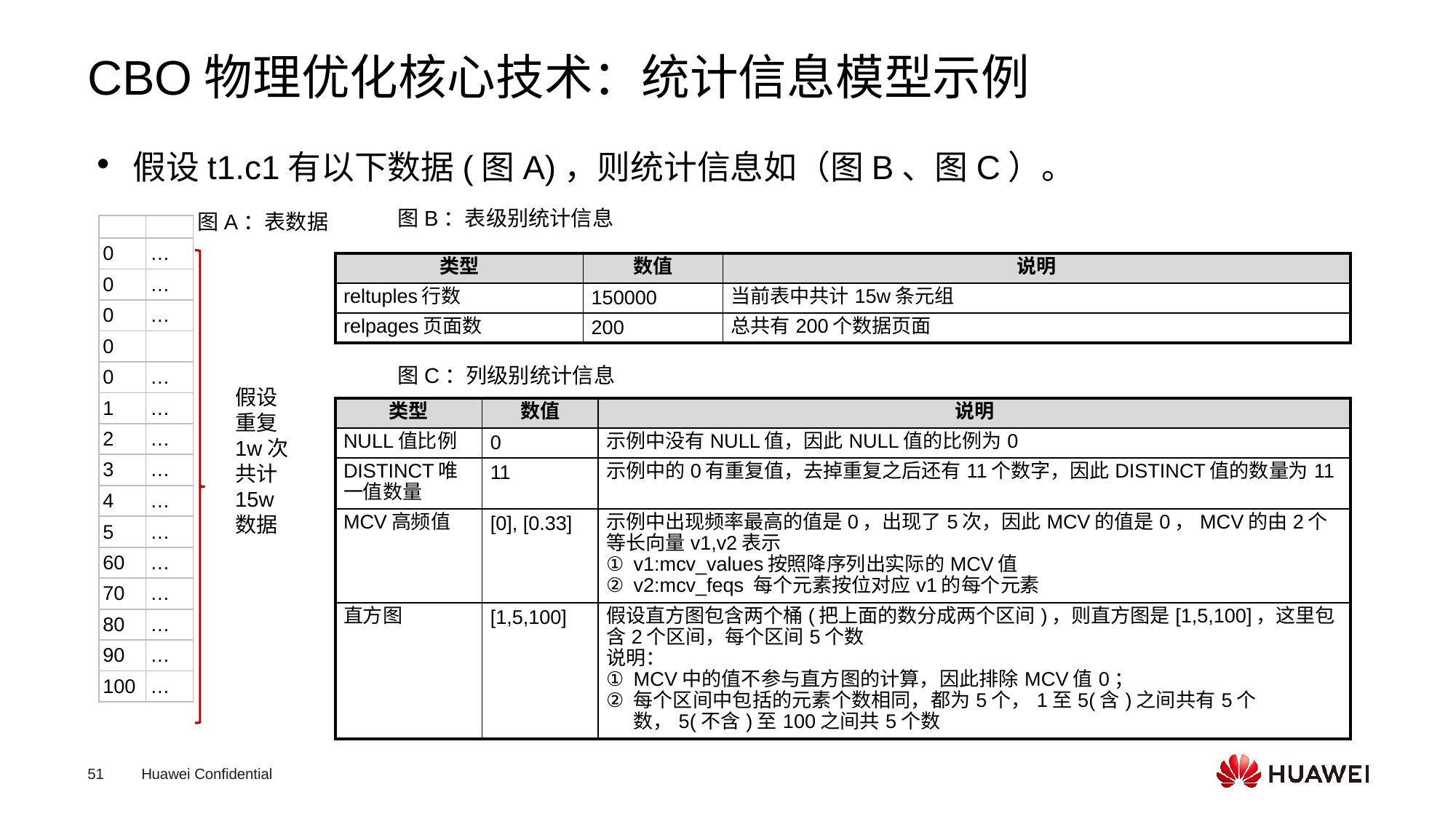

# CBO物理优化核心技术：统计信息模型示例
假设t1.c1有以下数据(图A)，则统计信息如（图B、图C）。
图B：表级别统计信息
图A：表数据
| c1 | … |
| --- | --- |
| 0 | … |
| 0 | … |
| 0 | … |
| 0 |  |
| 0 | … |
| 1 | … |
| 2 | … |
| 3 | … |
| 4 | … |
| 5 | … |
| 60 | … |
| 70 | … |
| 80 | … |
| 90 | … |
| 100 | … |

| 类型 | 数值 | 说明 |
| --- | --- | --- |
| reltuples行数 | 150000 | 当前表中共计15w条元组 |
| relpages页面数 | 200 | 总共有200个数据页面 |
图C：列级别统计信息
假设重复1w次
共计15w数据
| 类型 | 数值 | 说明 |
| --- | --- | --- |
| NULL值比例 | 0 | 示例中没有NULL值，因此NULL值的比例为0 |
| DISTINCT唯一值数量 | 11 | 示例中的0有重复值，去掉重复之后还有11个数字，因此DISTINCT值的数量为11 |
| MCV高频值 | [0], [0.33] | 示例中出现频率最高的值是0，出现了5次，因此MCV的值是0，MCV的由2个等长向量v1,v2表示 v1:mcv\_values按照降序列出实际的MCV值 v2:mcv\_feqs 每个元素按位对应v1的每个元素 |
| 直方图 | [1,5,100] | 假设直方图包含两个桶(把上面的数分成两个区间)，则直方图是[1,5,100]，这里包含2个区间，每个区间5个数 说明： MCV中的值不参与直方图的计算，因此排除MCV值0； 每个区间中包括的元素个数相同，都为5个，1至5(含)之间共有5个数，5(不含)至100之间共5个数 |